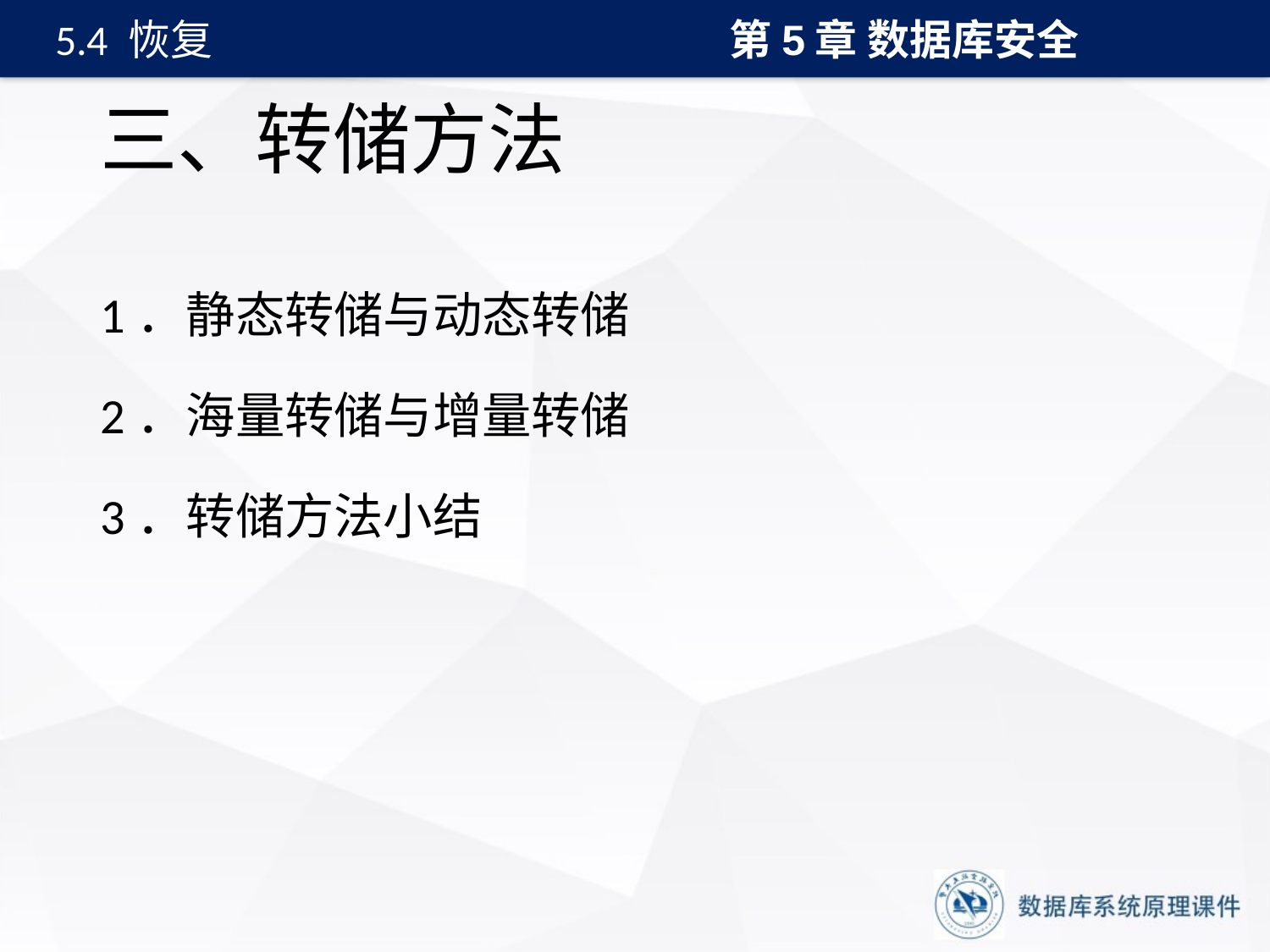

第5章 数据库安全
5.4 恢复
# 三、转储方法
1．静态转储与动态转储
2．海量转储与增量转储
3．转储方法小结